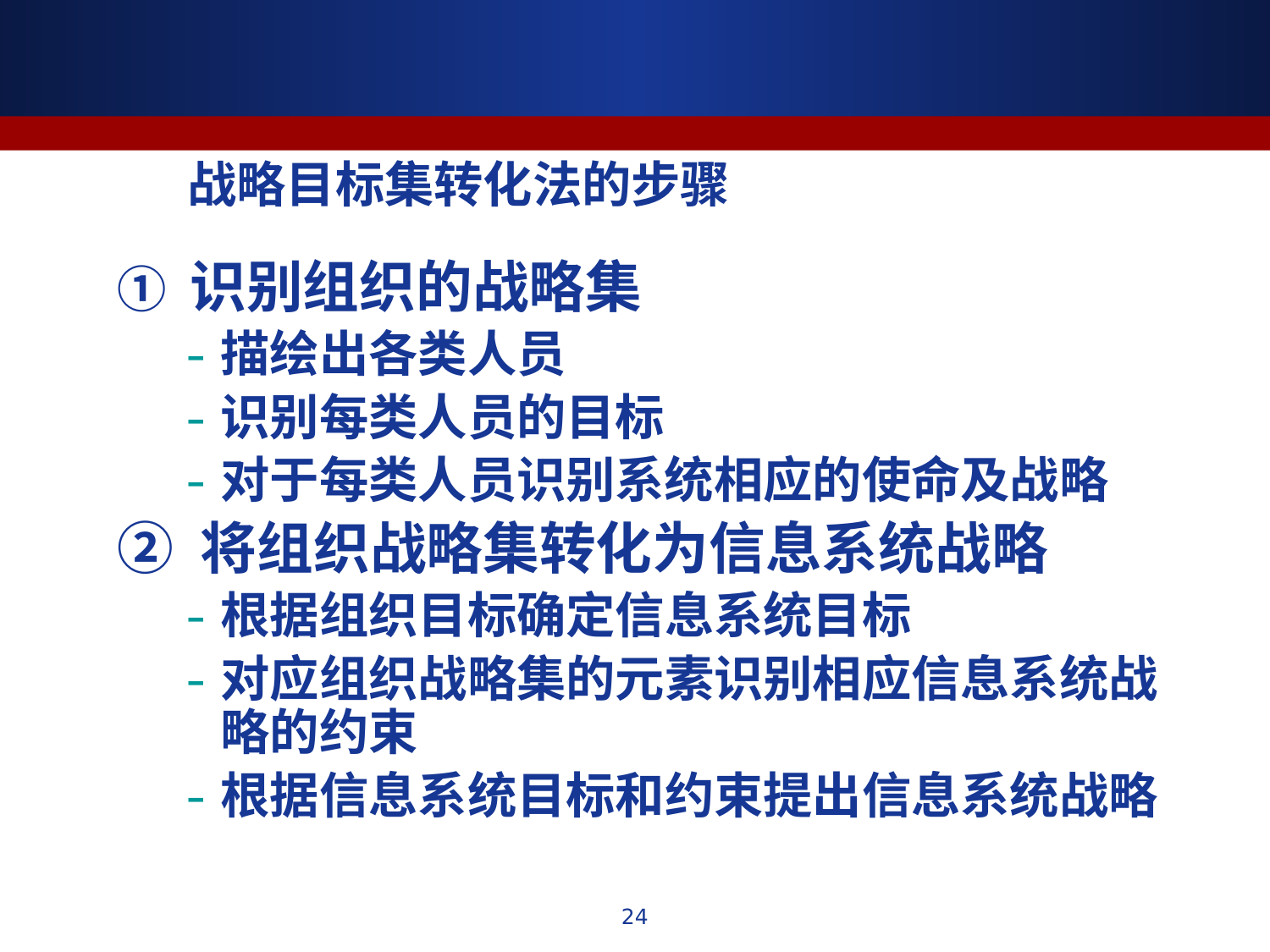

# 战略目标集转化法的步骤
① 识别组织的战略集
描绘出各类人员
识别每类人员的目标
对于每类人员识别系统相应的使命及战略
② 将组织战略集转化为信息系统战略
根据组织目标确定信息系统目标
对应组织战略集的元素识别相应信息系统战略的约束
根据信息系统目标和约束提出信息系统战略
24